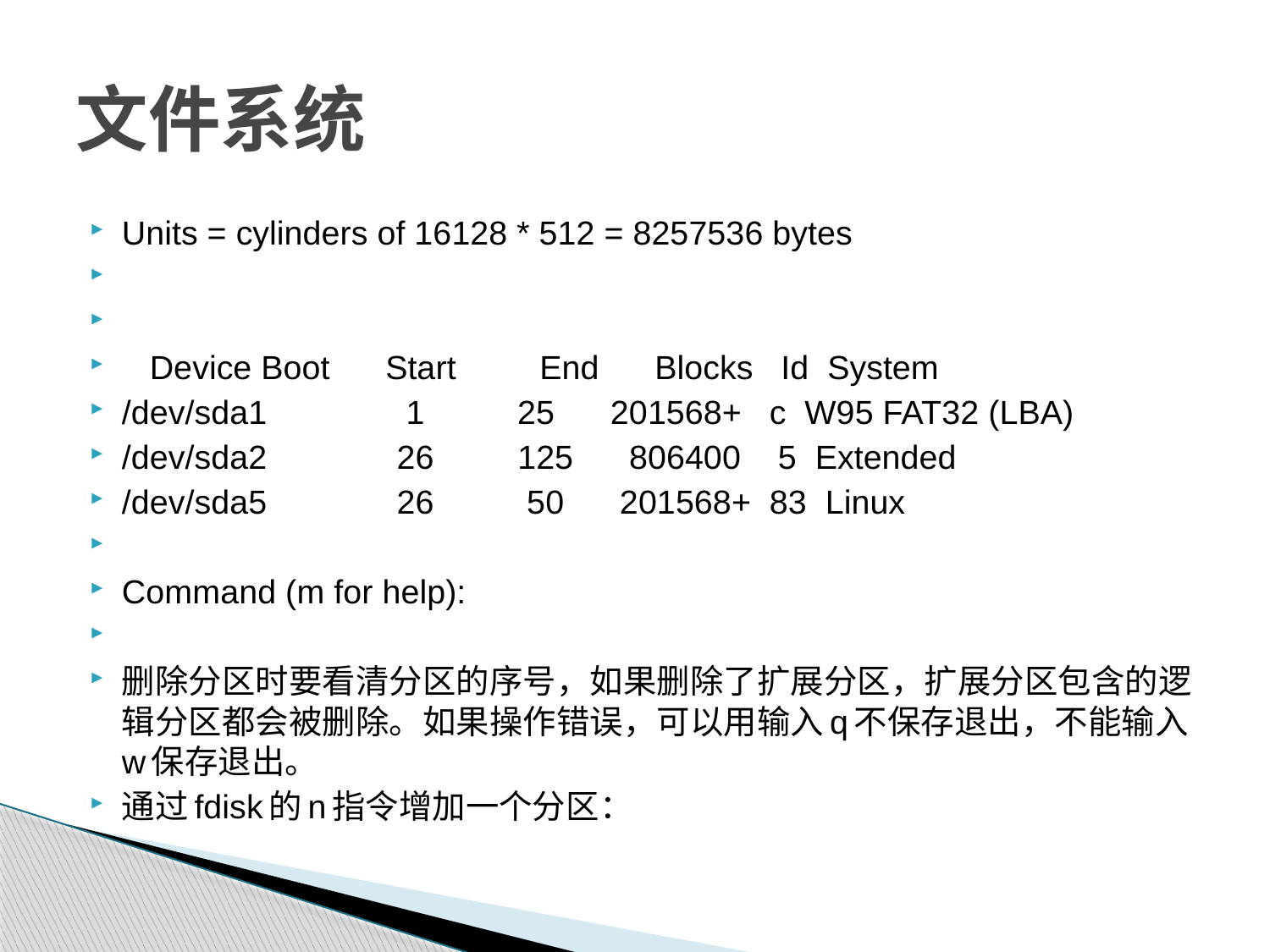

# 文件系统
Units = cylinders of 16128 * 512 = 8257536 bytes

   Device Boot      Start         End      Blocks   Id  System
/dev/sda1               1          25      201568+   c  W95 FAT32 (LBA)
/dev/sda2              26         125      806400    5  Extended
/dev/sda5              26          50      201568+  83  Linux

Command (m for help):

删除分区时要看清分区的序号，如果删除了扩展分区，扩展分区包含的逻辑分区都会被删除。如果操作错误，可以用输入q不保存退出，不能输入w保存退出。
通过fdisk的n指令增加一个分区：